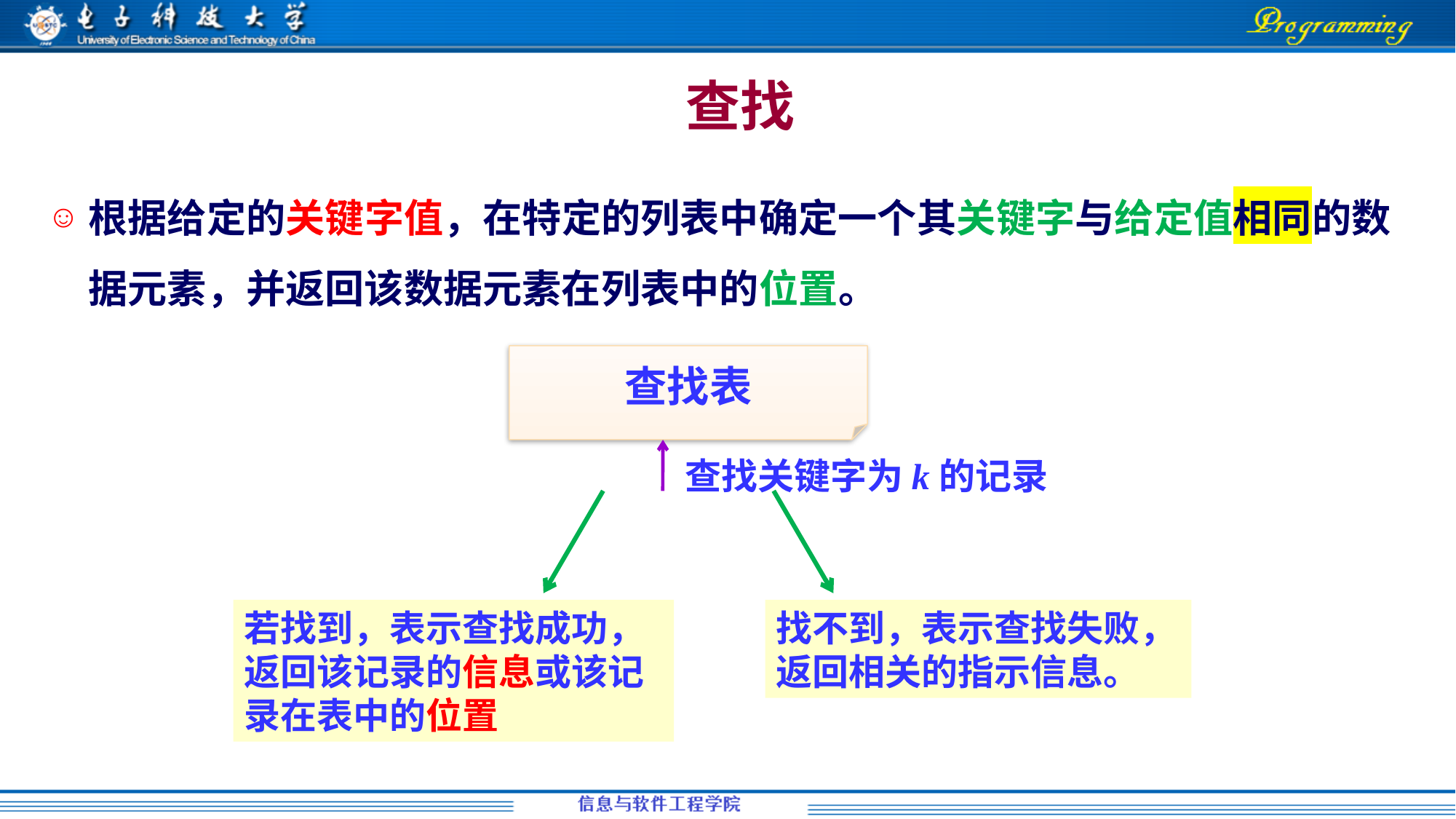

# 查找
根据给定的关键字值，在特定的列表中确定一个其关键字与给定值相同的数据元素，并返回该数据元素在列表中的位置。
查找表
查找关键字为k的记录
若找到，表示查找成功，返回该记录的信息或该记录在表中的位置
找不到，表示查找失败，返回相关的指示信息。